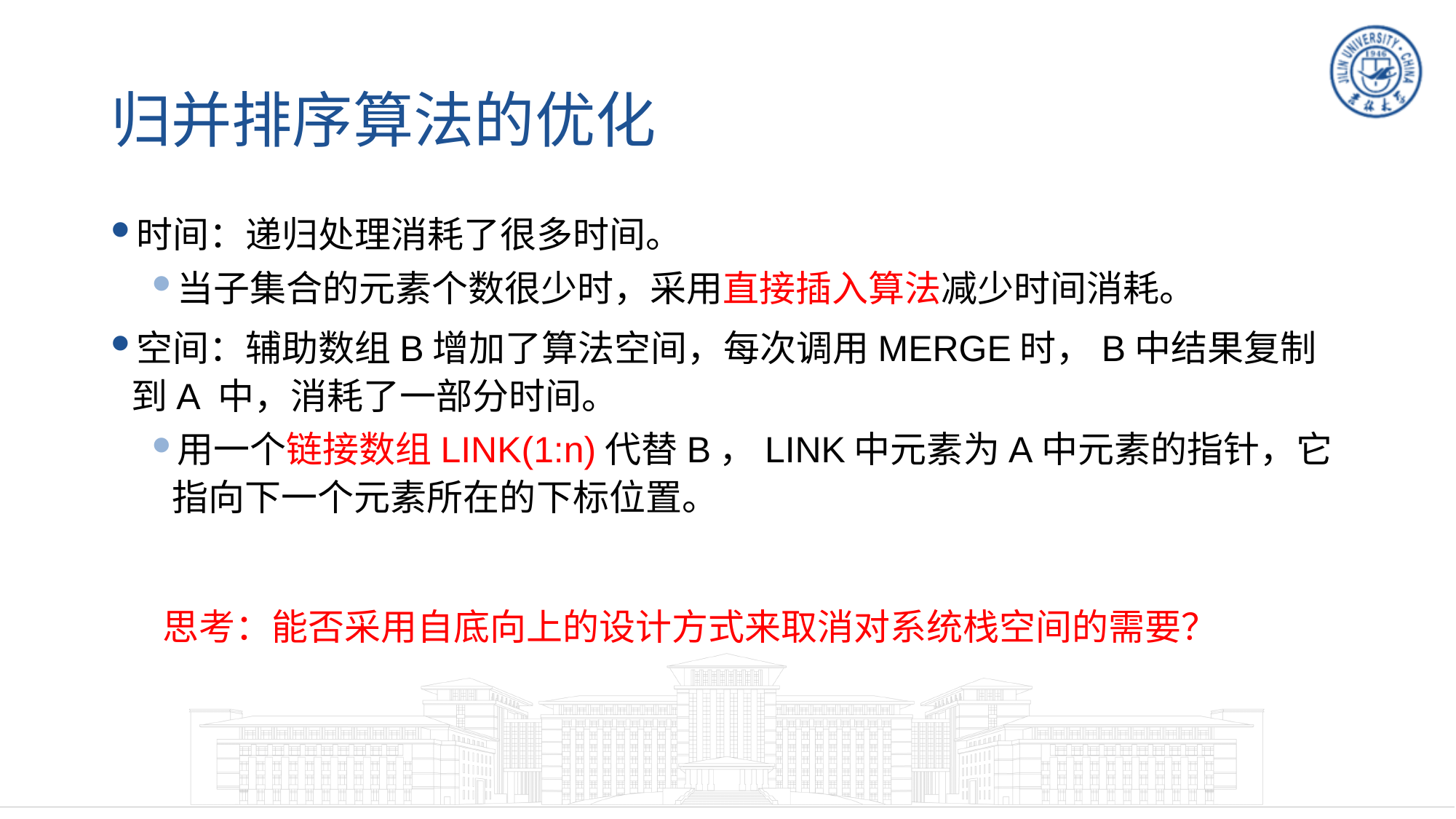

# 归并排序算法的优化
时间：递归处理消耗了很多时间。
当子集合的元素个数很少时，采用直接插入算法减少时间消耗。
空间：辅助数组B增加了算法空间，每次调用MERGE时，B中结果复制到A 中，消耗了一部分时间。
用一个链接数组LINK(1:n)代替B，LINK中元素为A中元素的指针，它指向下一个元素所在的下标位置。
思考：能否采用自底向上的设计方式来取消对系统栈空间的需要？
37